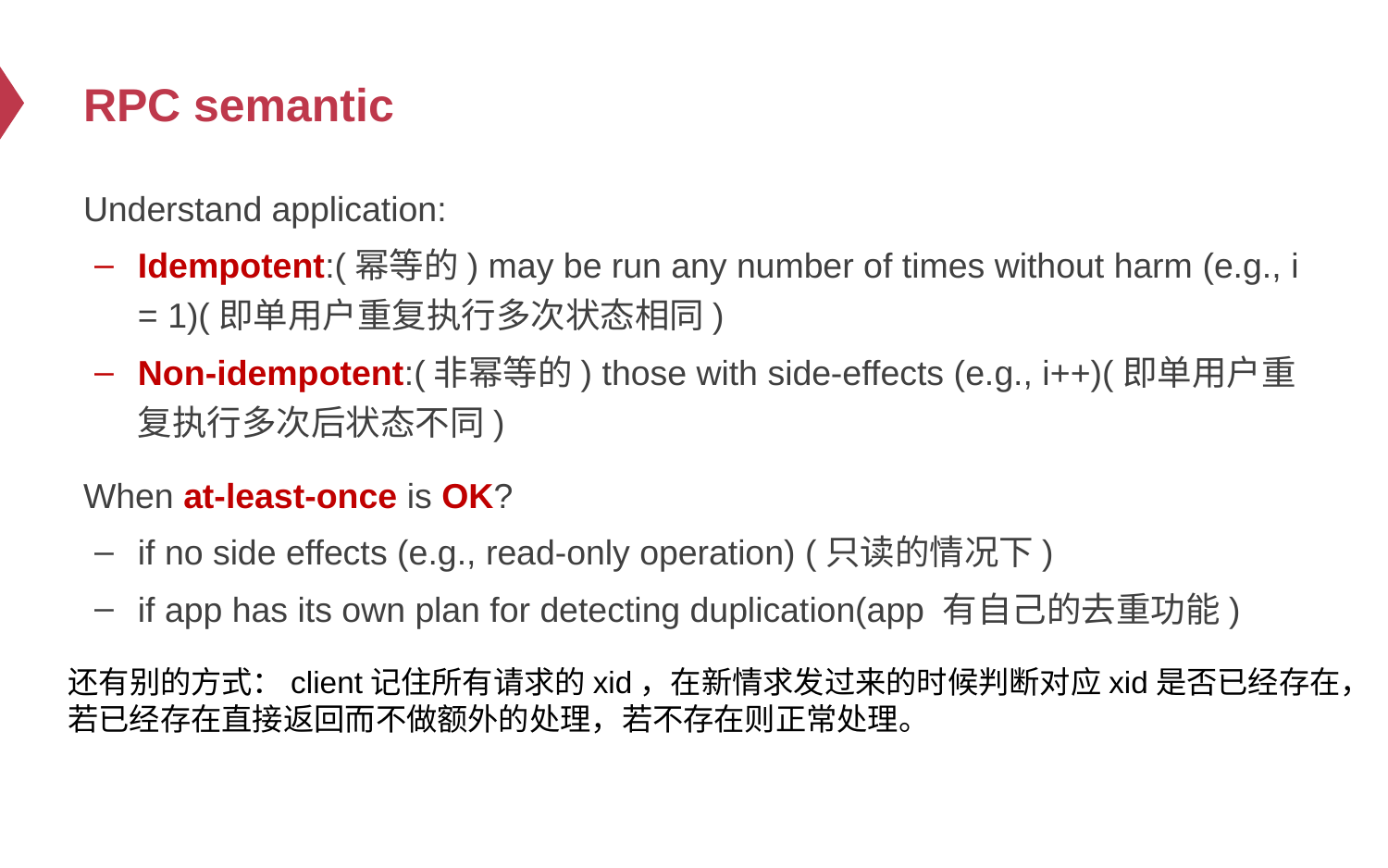

# RPC semantic
Understand application:
Idempotent:(幂等的) may be run any number of times without harm (e.g., i = 1)(即单用户重复执行多次状态相同)
Non-idempotent:(非幂等的) those with side-effects (e.g., i++)(即单用户重复执行多次后状态不同)
When at-least-once is OK?
if no side effects (e.g., read-only operation) (只读的情况下)
if app has its own plan for detecting duplication(app 有自己的去重功能)

还有别的方式：client记住所有请求的xid，在新情求发过来的时候判断对应xid是否已经存在，
若已经存在直接返回而不做额外的处理，若不存在则正常处理。
50